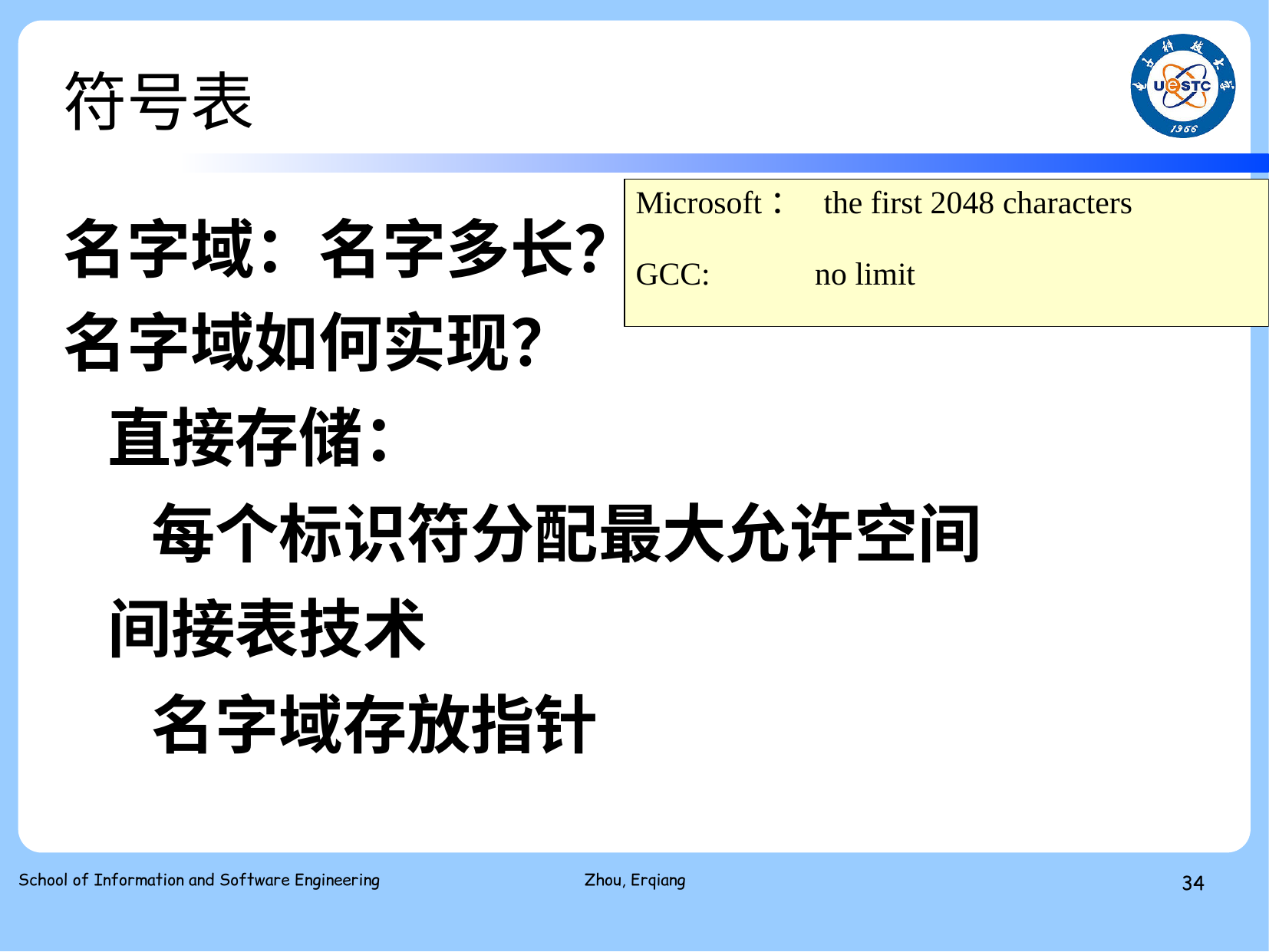

符号表
Microsoft：  the first 2048 characters

GCC:             no limit
名字域：名字多长？
名字域如何实现？
  直接存储：
     每个标识符分配最大允许空间
  间接表技术
     名字域存放指针

School of Information and Software Engineering
Zhou, Erqiang
34